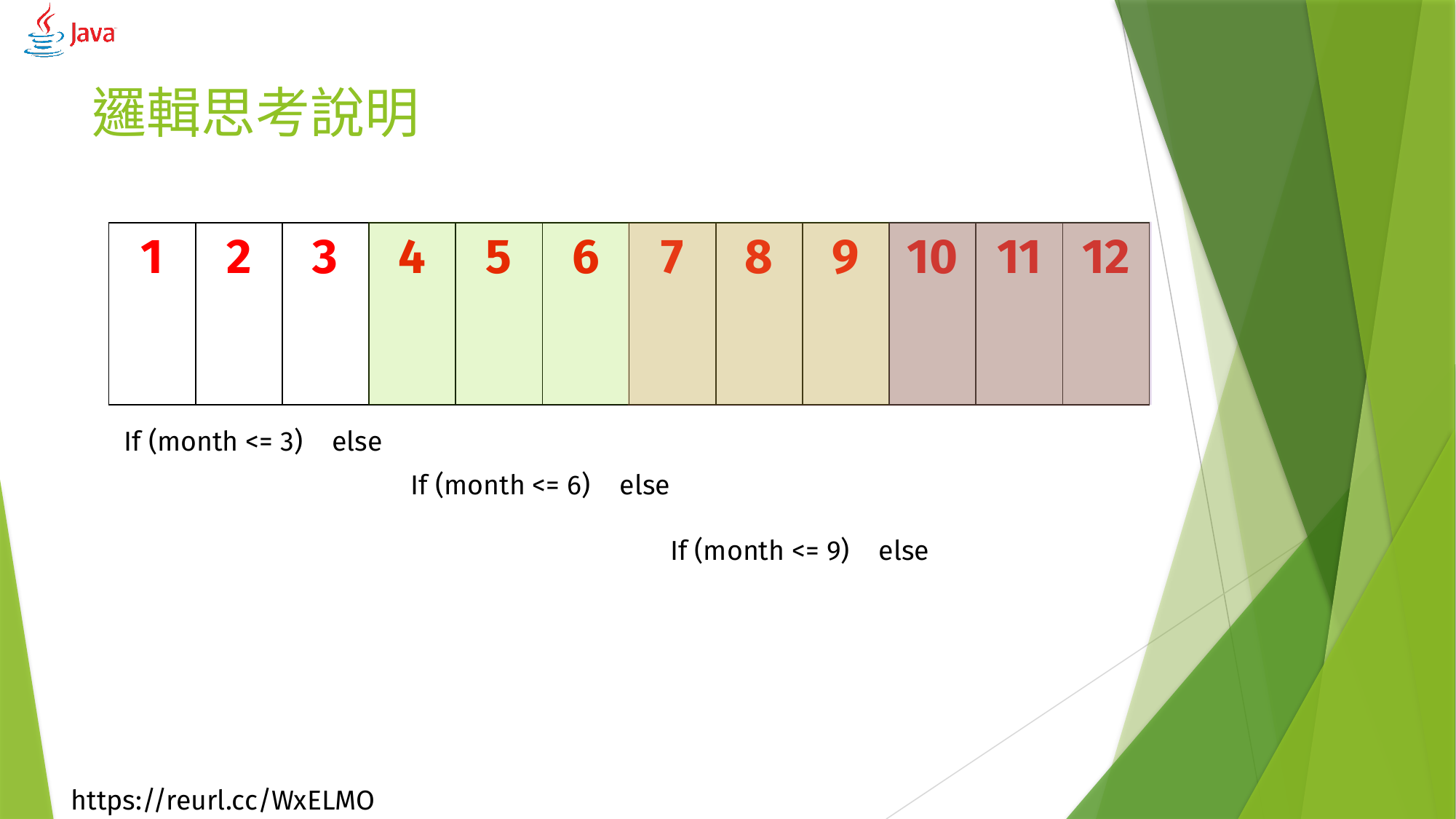

# 邏輯思考說明

| 1 | 2 | 3 | 4 | 5 | 6 | 7 | 8 | 9 | 10 | 11 | 12 |
| --- | --- | --- | --- | --- | --- | --- | --- | --- | --- | --- | --- |

If (month <= 3)    else
If (month <= 6)    else
If (month <= 9)    else